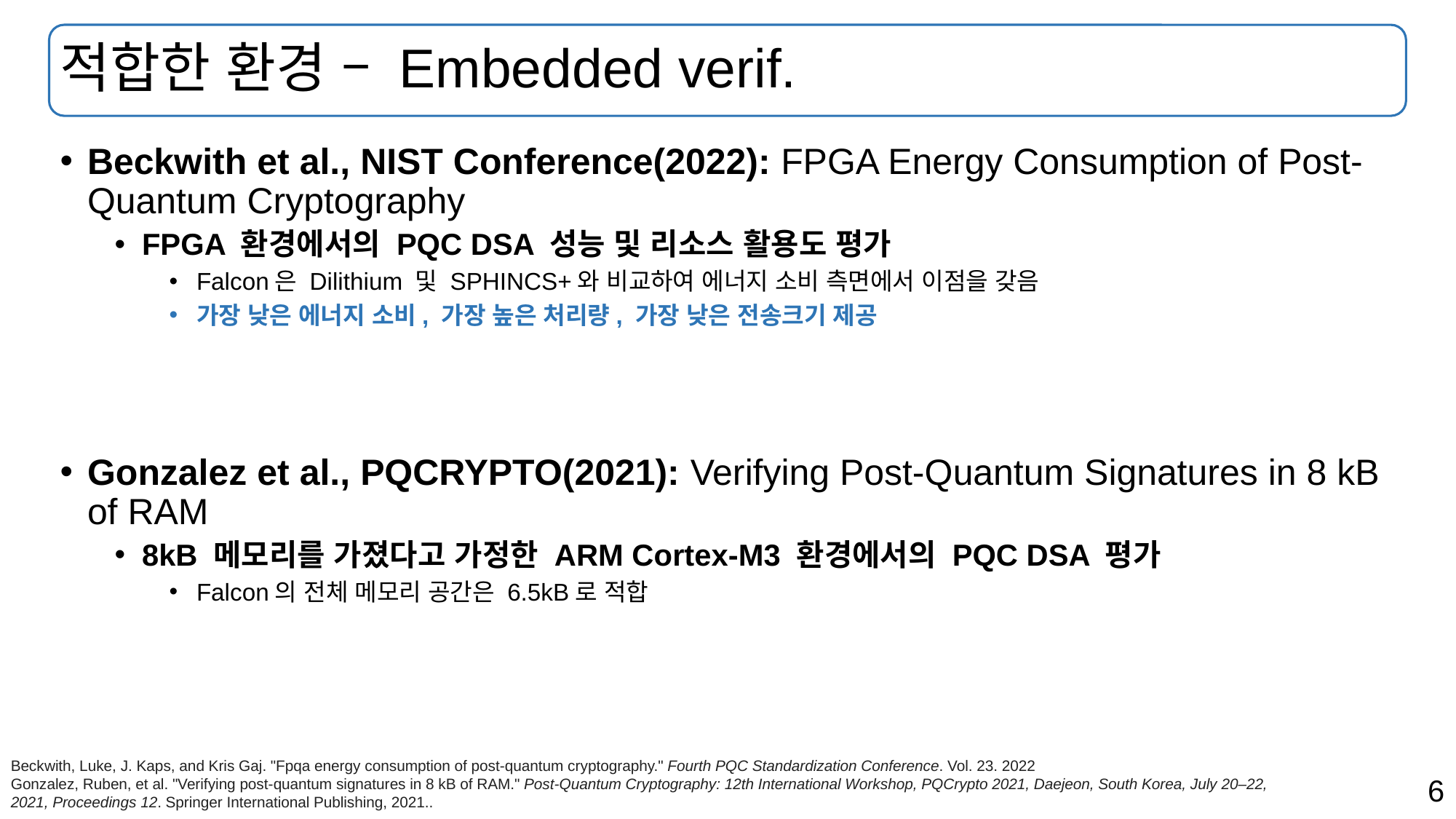

# 적합한 환경 – Embedded verif.
Beckwith et al., NIST Conference(2022): FPGA Energy Consumption of Post-Quantum Cryptography
FPGA 환경에서의 PQC DSA 성능 및 리소스 활용도 평가
Falcon은 Dilithium 및 SPHINCS+와 비교하여 에너지 소비 측면에서 이점을 갖음
가장 낮은 에너지 소비, 가장 높은 처리량, 가장 낮은 전송크기 제공

Gonzalez et al., PQCRYPTO(2021): Verifying Post-Quantum Signatures in 8 kB of RAM
8kB 메모리를 가졌다고 가정한 ARM Cortex-M3 환경에서의 PQC DSA 평가
Falcon의 전체 메모리 공간은 6.5kB로 적합
Beckwith, Luke, J. Kaps, and Kris Gaj. "Fpqa energy consumption of post-quantum cryptography." Fourth PQC Standardization Conference. Vol. 23. 2022
Gonzalez, Ruben, et al. "Verifying post-quantum signatures in 8 kB of RAM." Post-Quantum Cryptography: 12th International Workshop, PQCrypto 2021, Daejeon, South Korea, July 20–22, 2021, Proceedings 12. Springer International Publishing, 2021..